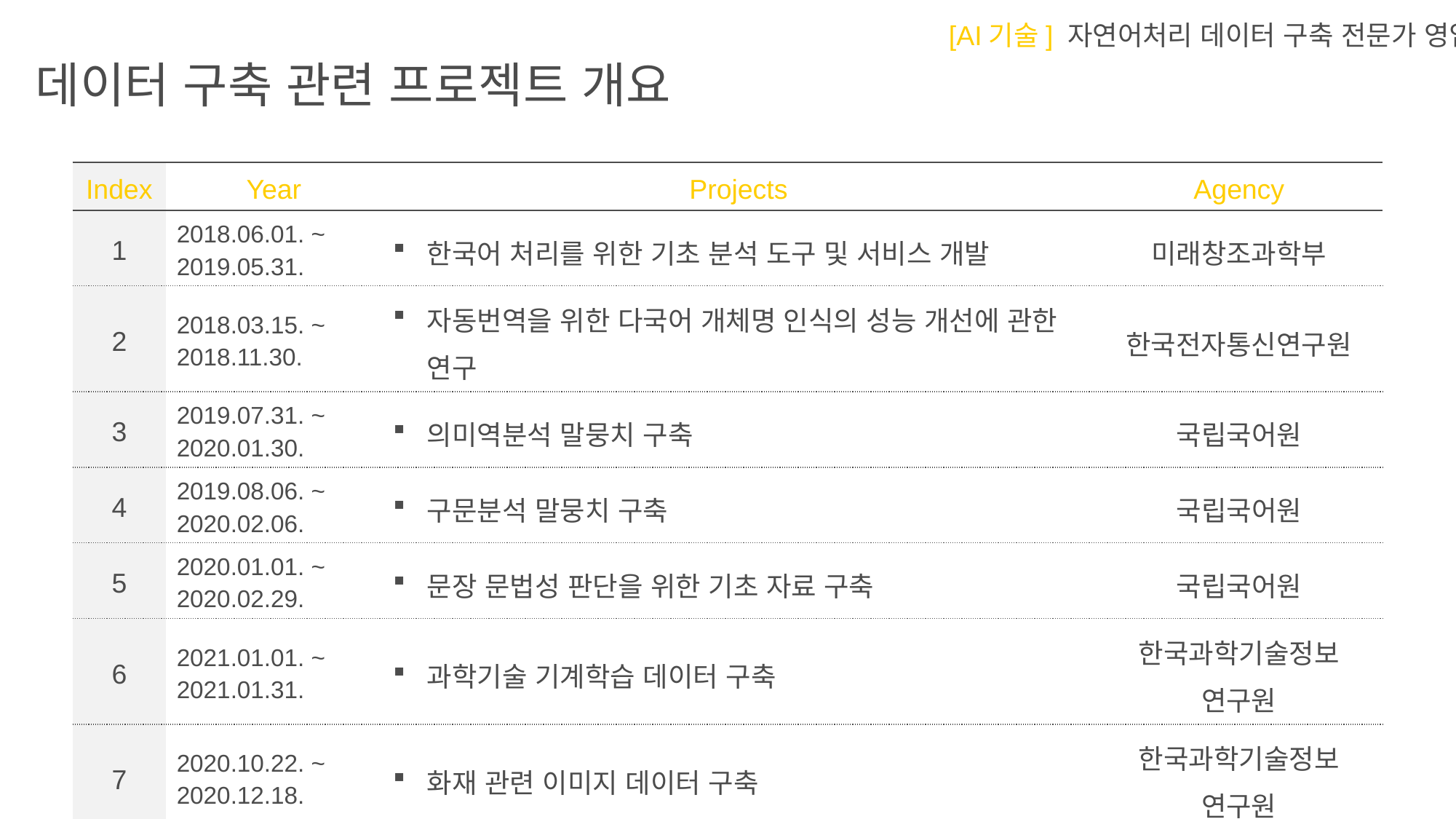

|  데이터 구축 관련 프로젝트 개요
| Index | Year | Projects | Agency |
| --- | --- | --- | --- |
| 1 | 2018.06.01. ~ 2019.05.31. | 한국어 처리를 위한 기초 분석 도구 및 서비스 개발 | 미래창조과학부 |
| 2 | 2018.03.15. ~ 2018.11.30. | 자동번역을 위한 다국어 개체명 인식의 성능 개선에 관한 연구 | 한국전자통신연구원 |
| 3 | 2019.07.31. ~ 2020.01.30. | 의미역분석 말뭉치 구축 | 국립국어원 |
| 4 | 2019.08.06. ~ 2020.02.06. | 구문분석 말뭉치 구축 | 국립국어원 |
| 5 | 2020.01.01. ~ 2020.02.29. | 문장 문법성 판단을 위한 기초 자료 구축 | 국립국어원 |
| 6 | 2021.01.01. ~ 2021.01.31. | 과학기술 기계학습 데이터 구축 | 한국과학기술정보 연구원 |
| 7 | 2020.10.22. ~ 2020.12.18. | 화재 관련 이미지 데이터 구축 | 한국과학기술정보 연구원 |